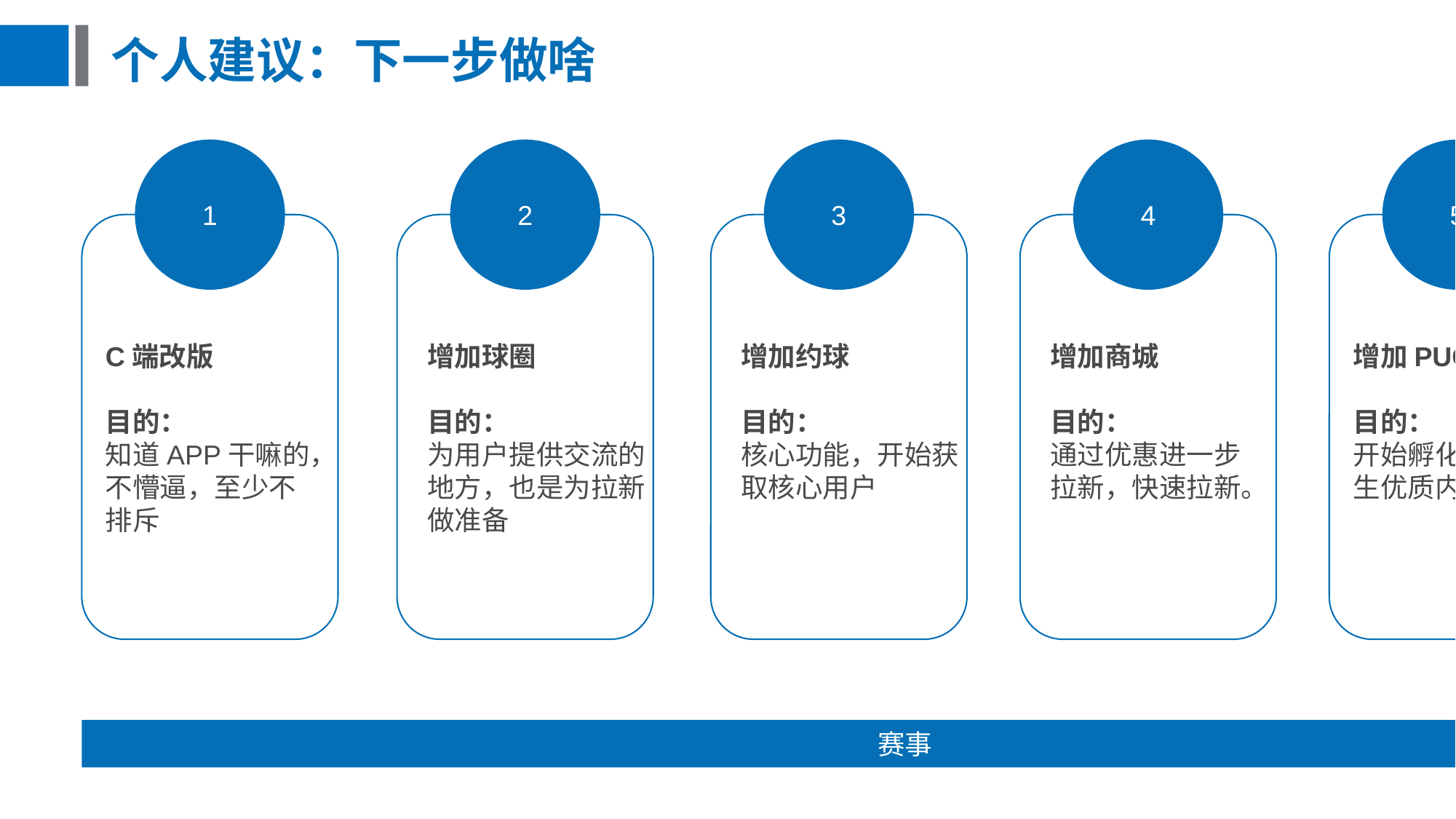

# 个人建议：下一步做啥
1
2
3
4
5

C端改版

目的：
知道APP干嘛的，
不懵逼，至少不
排斥
增加球圈

目的：
为用户提供交流的
地方，也是为拉新
做准备
增加约球

目的：
核心功能，开始获
取核心用户
增加商城

目的：
通过优惠进一步
拉新，快速拉新。
增加PUCG

目的：
开始孵化KOL，产
生优质内容

赛事